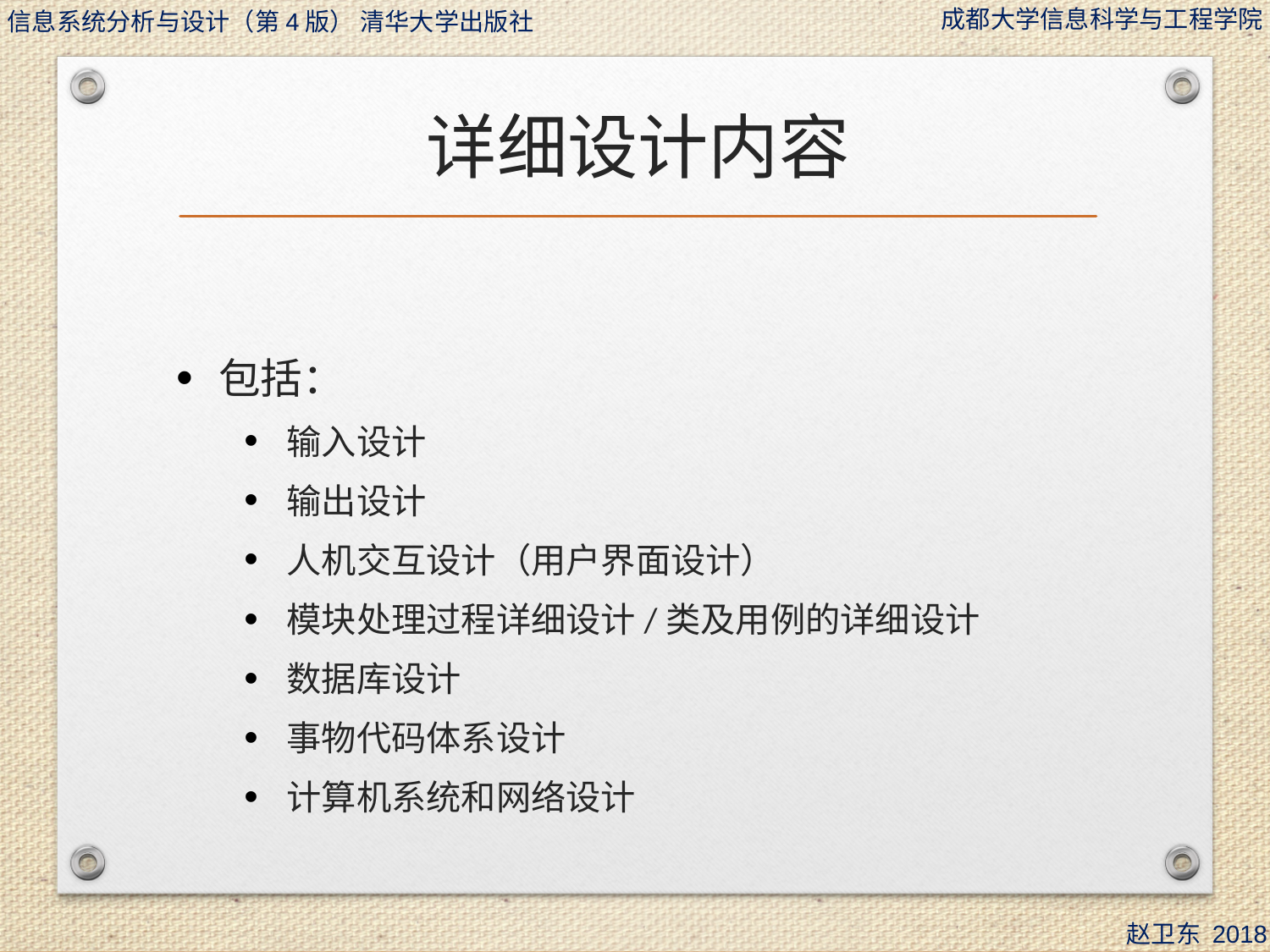

# 详细设计内容
包括：
输入设计
输出设计
人机交互设计（用户界面设计）
模块处理过程详细设计/类及用例的详细设计
数据库设计
事物代码体系设计
计算机系统和网络设计